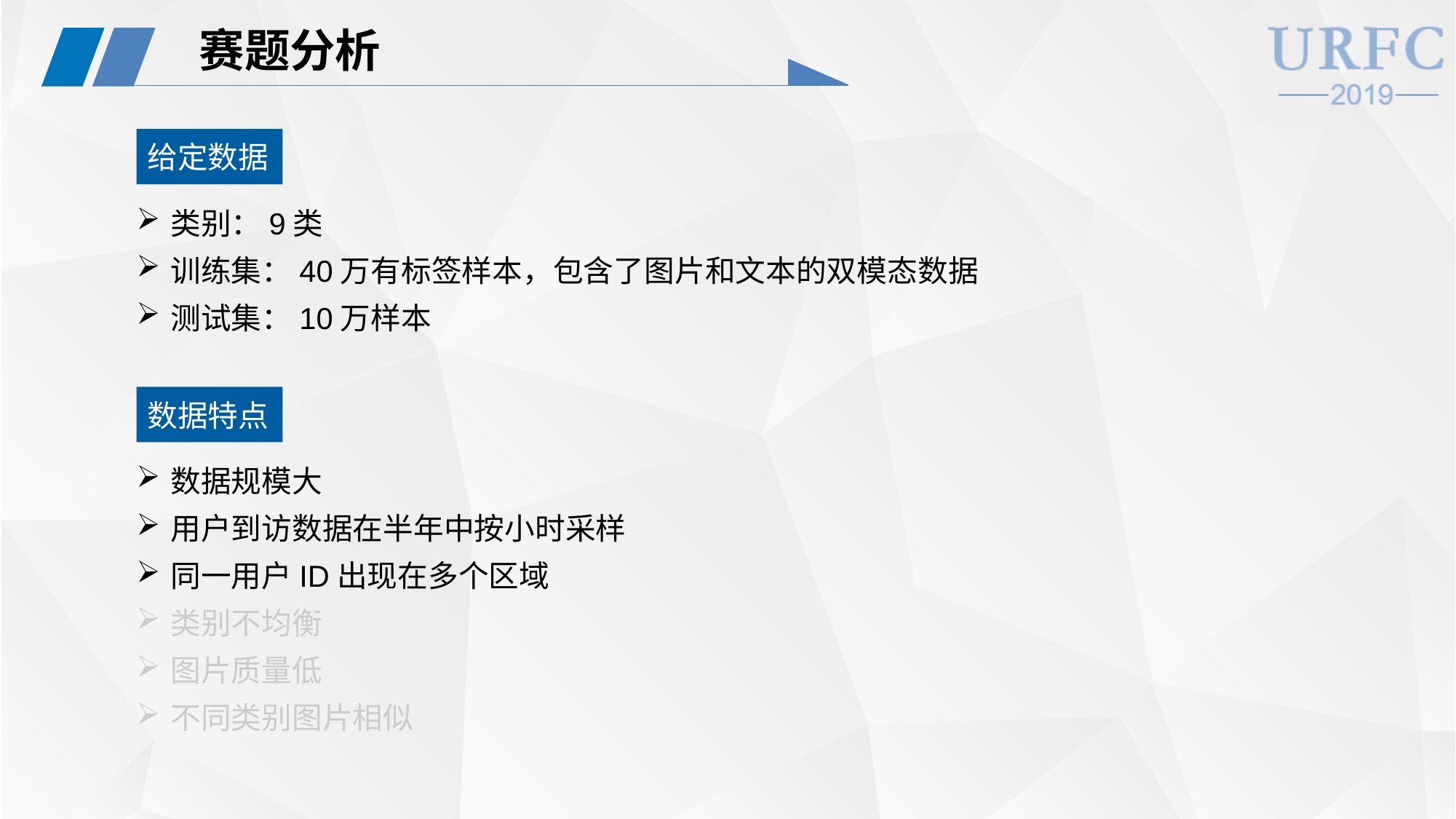

赛题分析

给定数据
类别：9类
训练集：40万有标签样本，包含了图片和文本的双模态数据
测试集：10万样本
数据特点
数据规模大
用户到访数据在半年中按小时采样
同一用户ID出现在多个区域
类别不均衡
图片质量低
不同类别图片相似